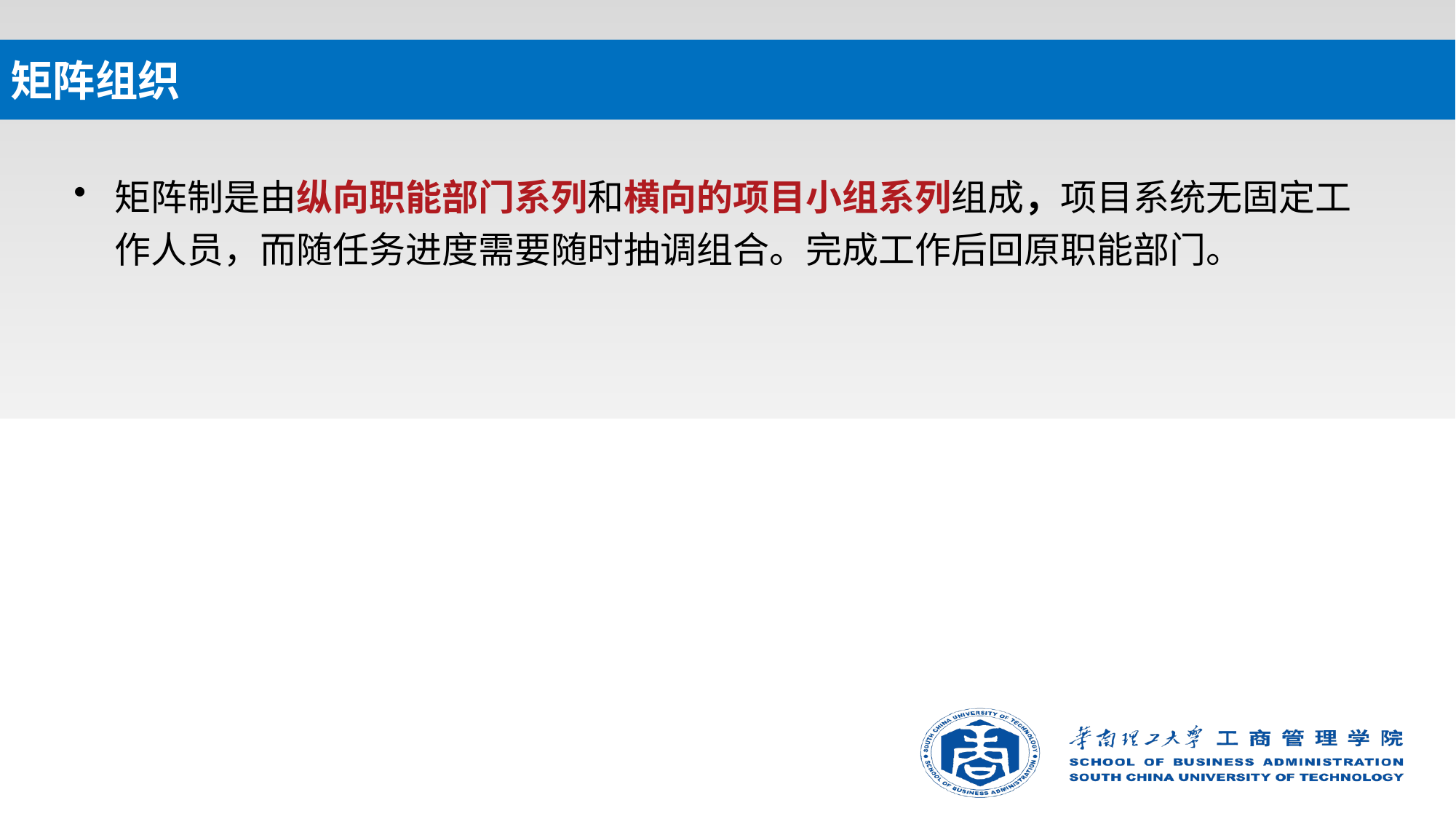

# 矩阵组织
矩阵制是由纵向职能部门系列和横向的项目小组系列组成，项目系统无固定工作人员，而随任务进度需要随时抽调组合。完成工作后回原职能部门。